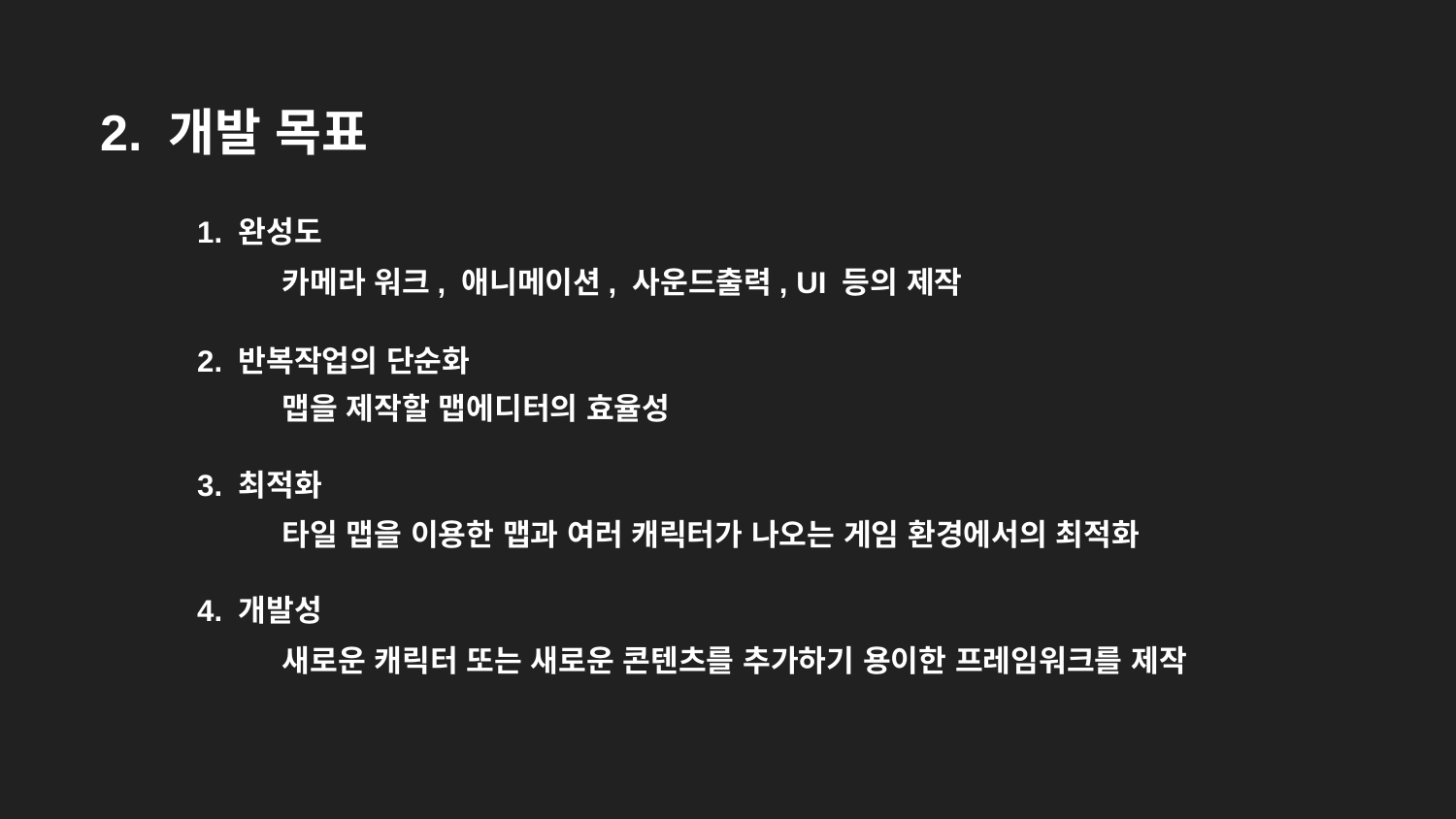

2. 개발 목표
1. 완성도
카메라 워크, 애니메이션, 사운드출력, UI 등의 제작
2. 반복작업의 단순화
맵을 제작할 맵에디터의 효율성
3. 최적화
타일 맵을 이용한 맵과 여러 캐릭터가 나오는 게임 환경에서의 최적화
4. 개발성
새로운 캐릭터 또는 새로운 콘텐츠를 추가하기 용이한 프레임워크를 제작